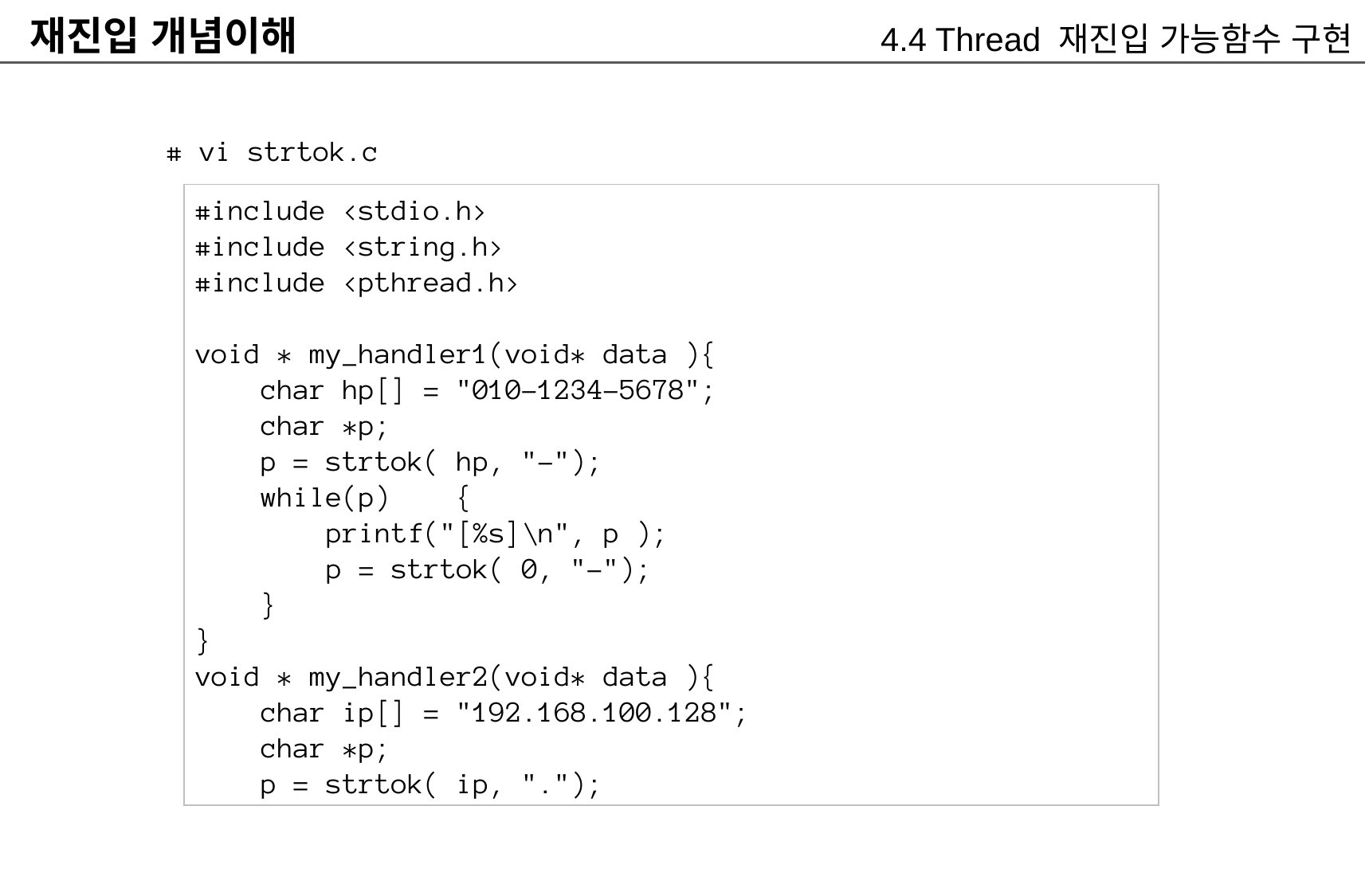

# 재진입 개념이해
4.4 Thread 재진입 가능함수 구현

# vi strtok.c
#include <stdio.h>
#include <string.h>
#include <pthread.h>

void * my_handler1(void* data ){
    char hp[] = "010-1234-5678";
    char *p;
    p = strtok( hp, "-");
    while(p)    {
        printf("[%s]\n", p );
        p = strtok( 0, "-");
    }
}
void * my_handler2(void* data ){
    char ip[] = "192.168.100.128";
    char *p;
    p = strtok( ip, ".");